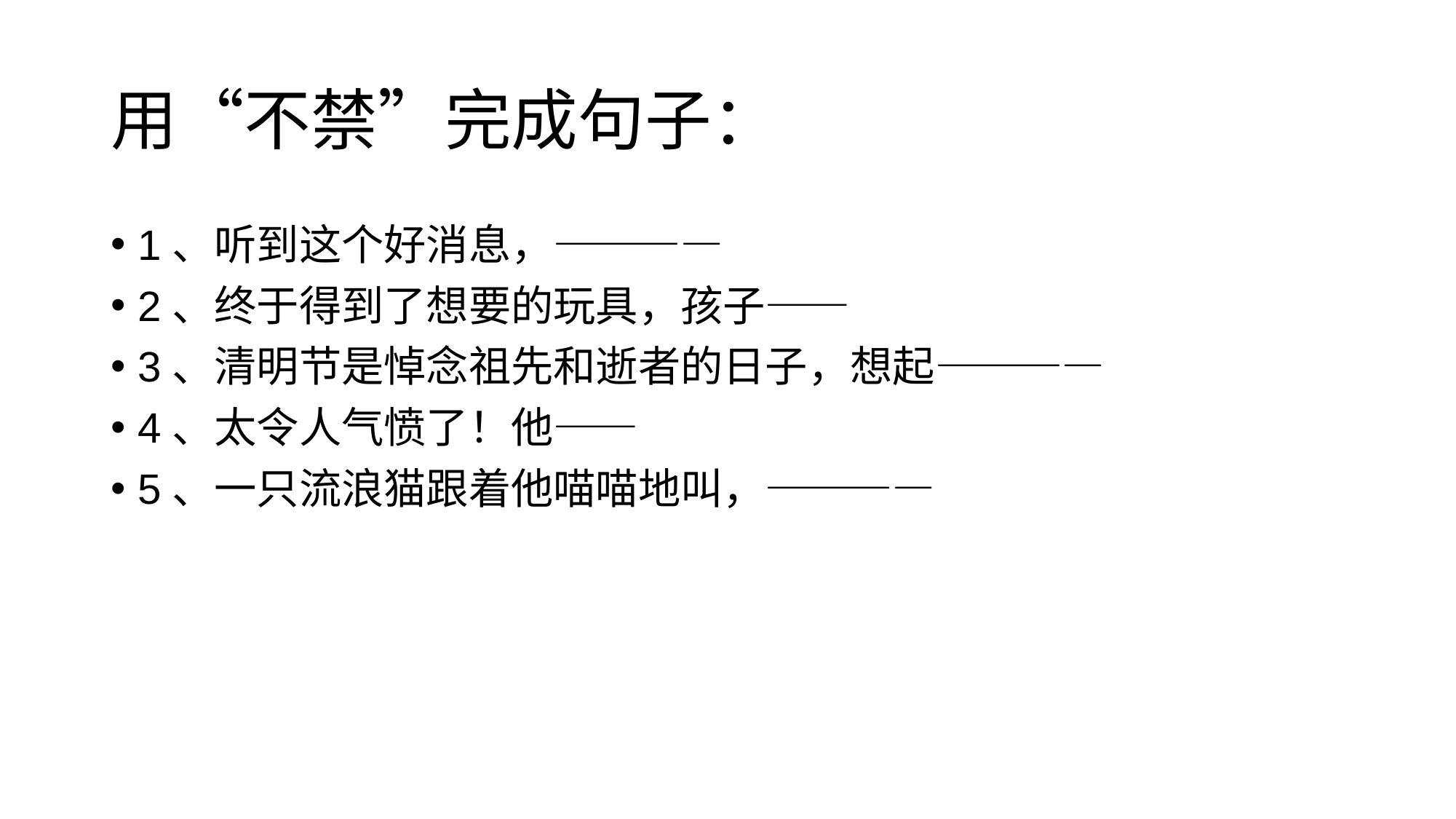

# 用“不禁”完成句子：
1、听到这个好消息，————
2、终于得到了想要的玩具，孩子——
3、清明节是悼念祖先和逝者的日子，想起————
4、太令人气愤了！他——
5、一只流浪猫跟着他喵喵地叫，————